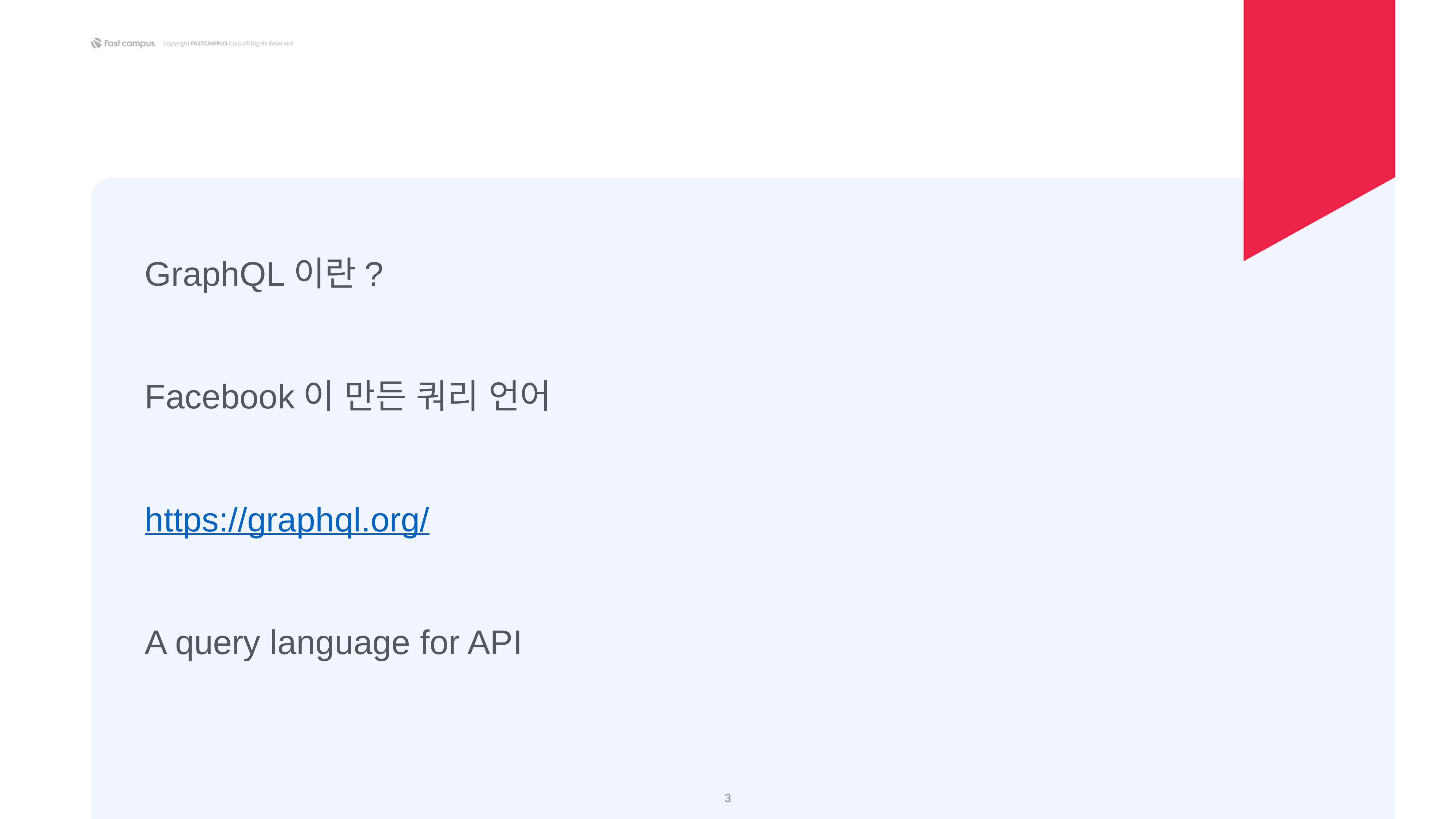

GraphQL이란?

Facebook이 만든 쿼리 언어

https://graphql.org/

A query language for API

3